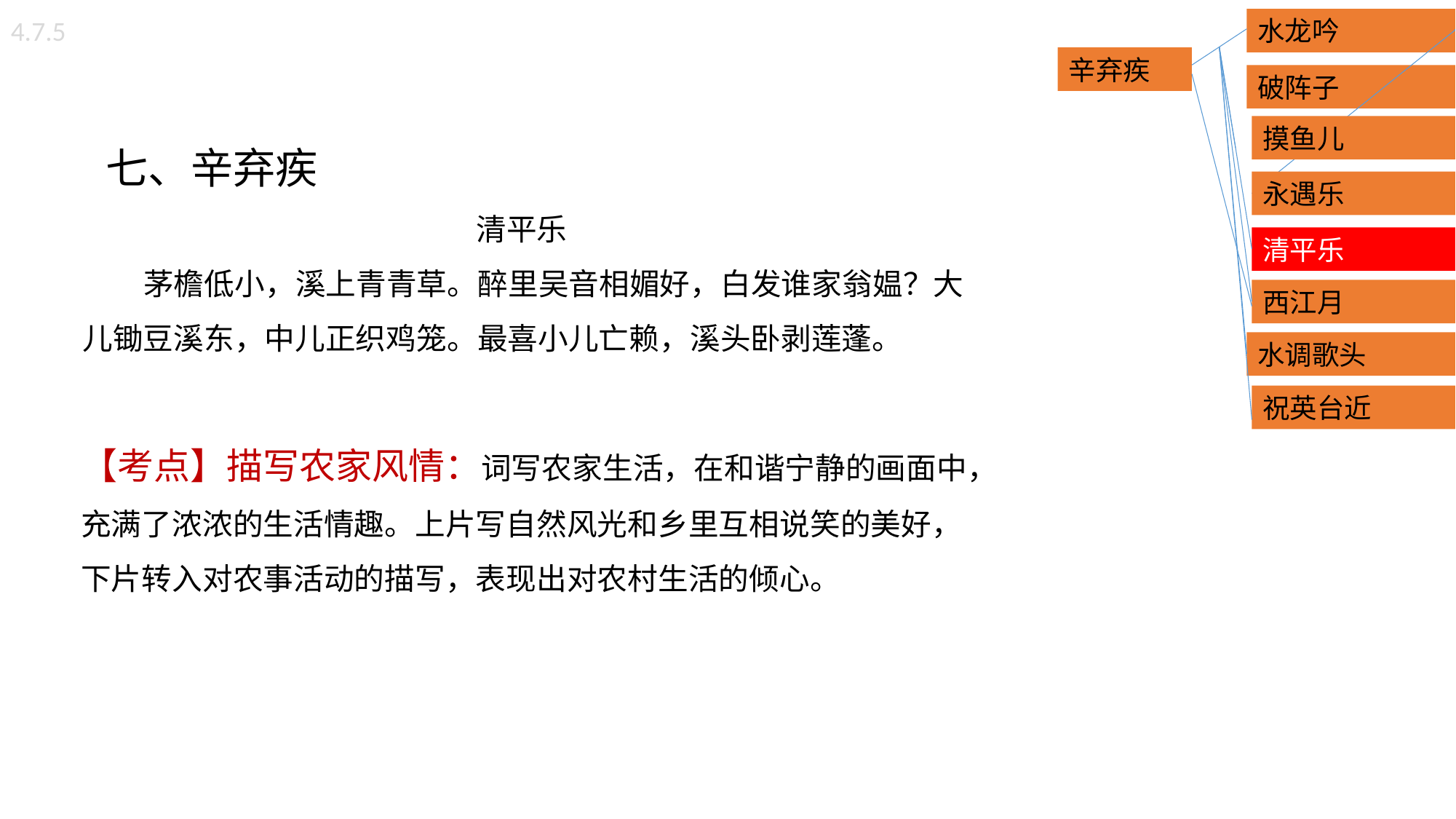

4.7.5
水龙吟
辛弃疾
破阵子
  七、辛弃疾
清平乐
        茅檐低小，溪上青青草。醉里吴音相媚好，白发谁家翁媪？大儿锄豆溪东，中儿正织鸡笼。最喜小儿亡赖，溪头卧剥莲蓬。

【考点】描写农家风情：词写农家生活，在和谐宁静的画面中，充满了浓浓的生活情趣。上片写自然风光和乡里互相说笑的美好，下片转入对农事活动的描写，表现出对农村生活的倾心。
摸鱼儿
永遇乐
清平乐
西江月
水调歌头
祝英台近